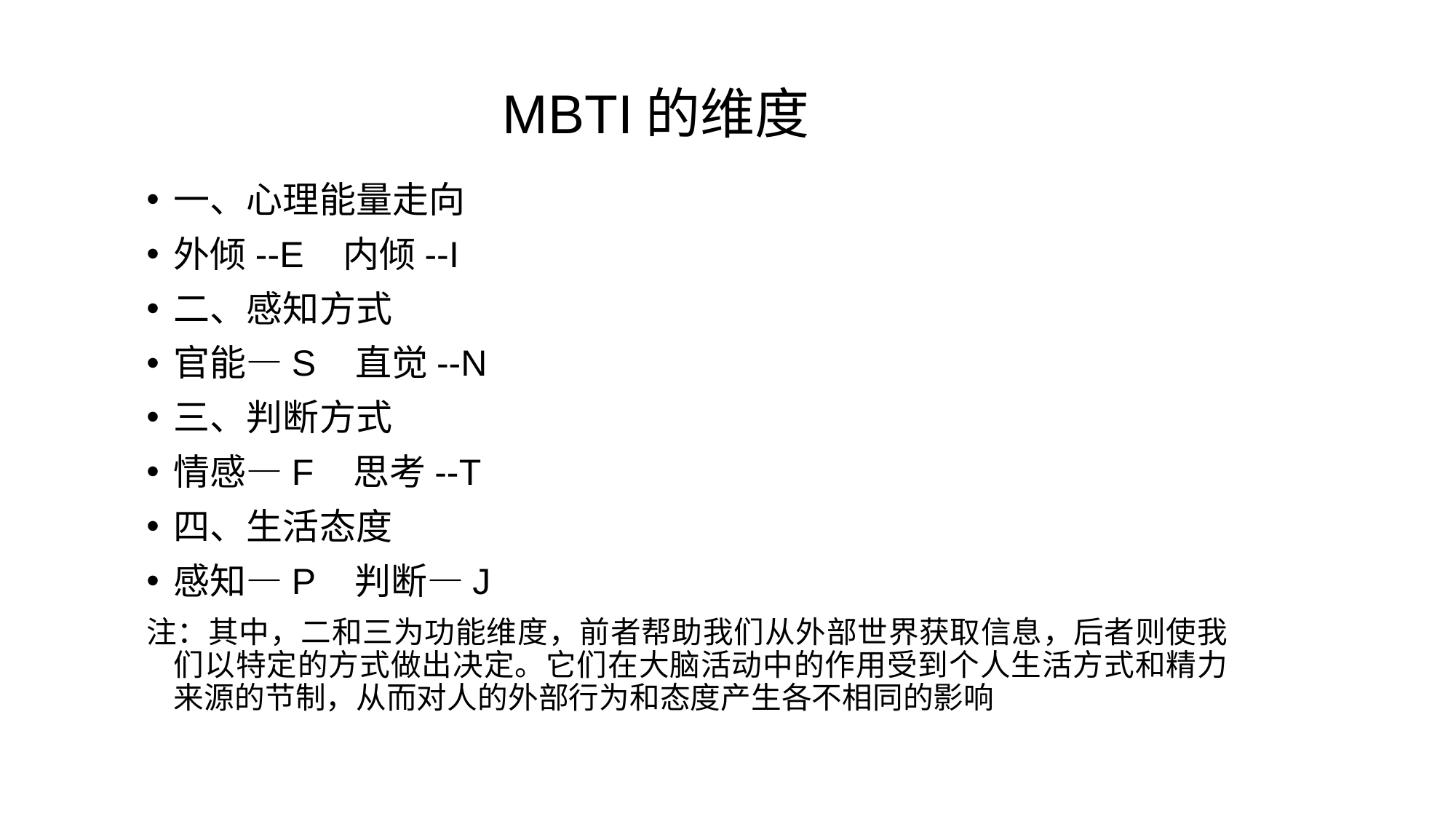

# MBTI的维度

一、心理能量走向
外倾--E   内倾--I
二、感知方式
官能—S   直觉--N
三、判断方式
情感—F   思考--T
四、生活态度
感知—P   判断—J
注：其中，二和三为功能维度，前者帮助我们从外部世界获取信息，后者则使我们以特定的方式做出决定。它们在大脑活动中的作用受到个人生活方式和精力来源的节制，从而对人的外部行为和态度产生各不相同的影响